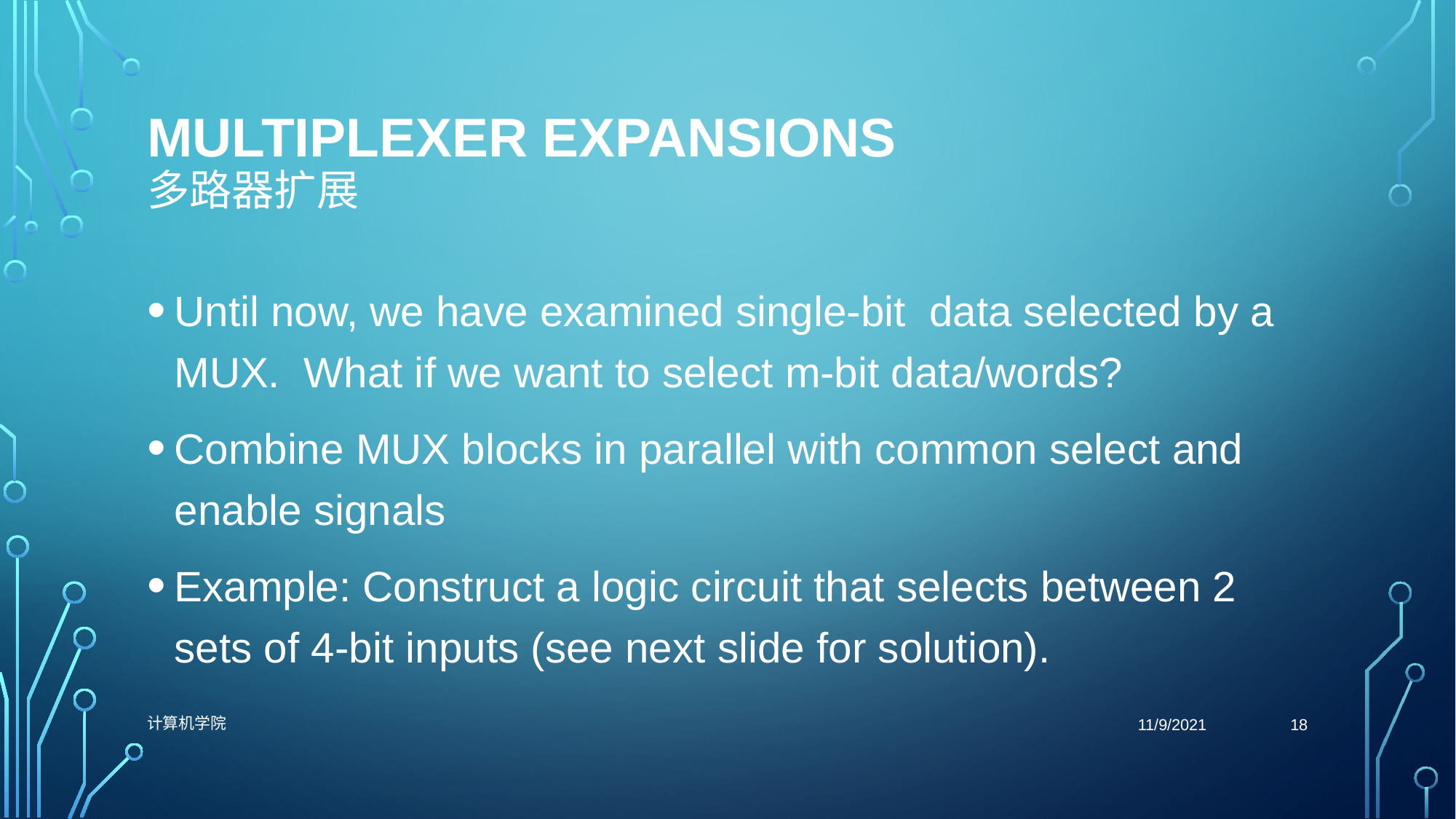

# Multiplexer Expansions 多路器扩展
Until now, we have examined single-bit  data selected by a MUX.  What if we want to select m-bit data/words?
Combine MUX blocks in parallel with common select and enable signals
Example: Construct a logic circuit that selects between 2 sets of 4-bit inputs (see next slide for solution).

18
计算机学院
11/9/2021